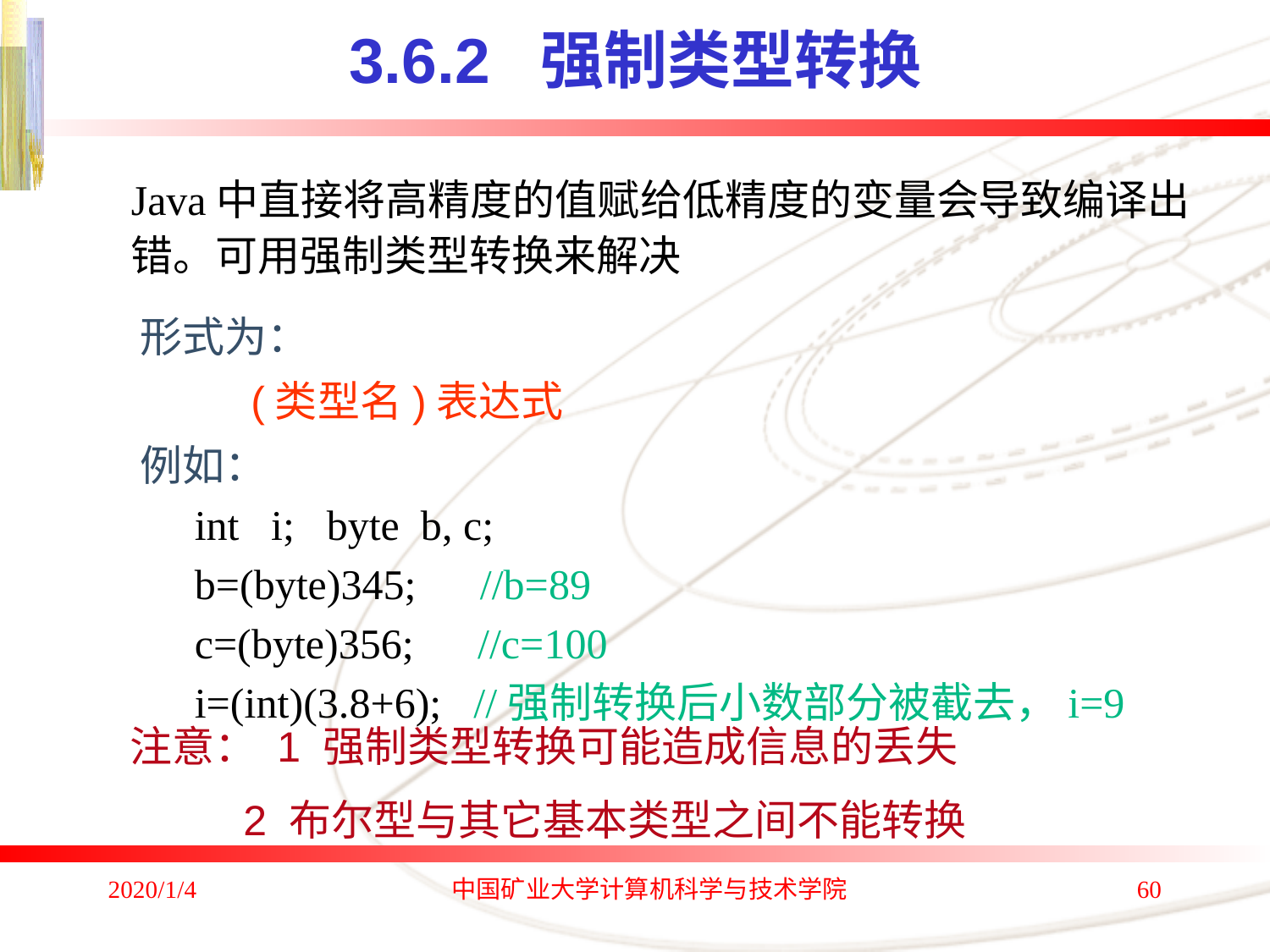

# 3.6.2  强制类型转换

Java中直接将高精度的值赋给低精度的变量会导致编译出错。可用强制类型转换来解决
 形式为：
           (类型名)表达式
 例如：
       int   i;   byte  b, c;
       b=(byte)345;      //b=89
       c=(byte)356;      //c=100
       i=(int)(3.8+6);   //强制转换后小数部分被截去，i=9
  注意： 1 强制类型转换可能造成信息的丢失
            2 布尔型与其它基本类型之间不能转换
2020/1/4
中国矿业大学计算机科学与技术学院
60